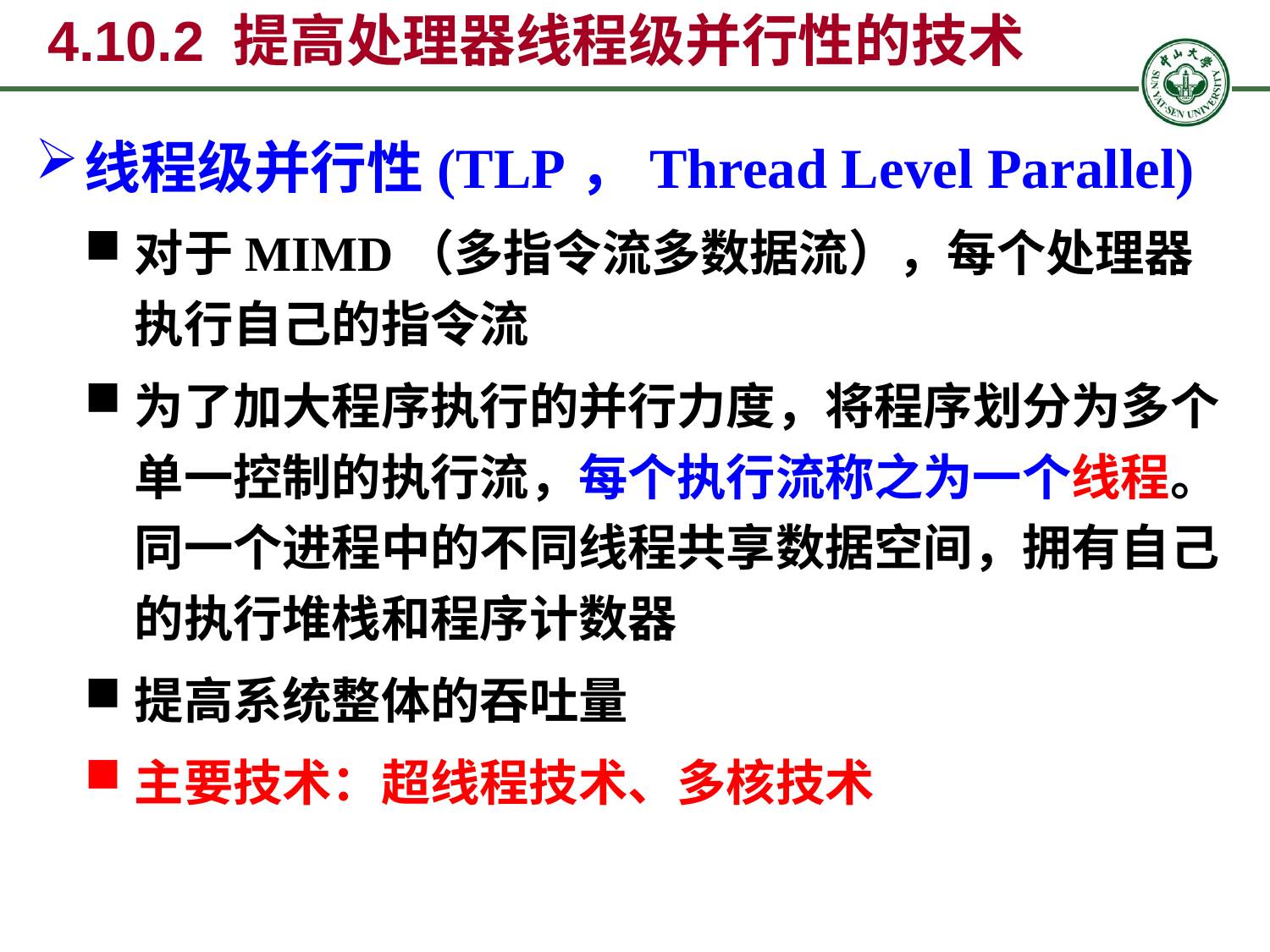

# 4.10.2 提高处理器线程级并行性的技术
线程级并行性(TLP，Thread Level Parallel)
对于MIMD（多指令流多数据流），每个处理器执行自己的指令流
为了加大程序执行的并行力度，将程序划分为多个单一控制的执行流，每个执行流称之为一个线程。同一个进程中的不同线程共享数据空间，拥有自己的执行堆栈和程序计数器
提高系统整体的吞吐量
主要技术：超线程技术、多核技术